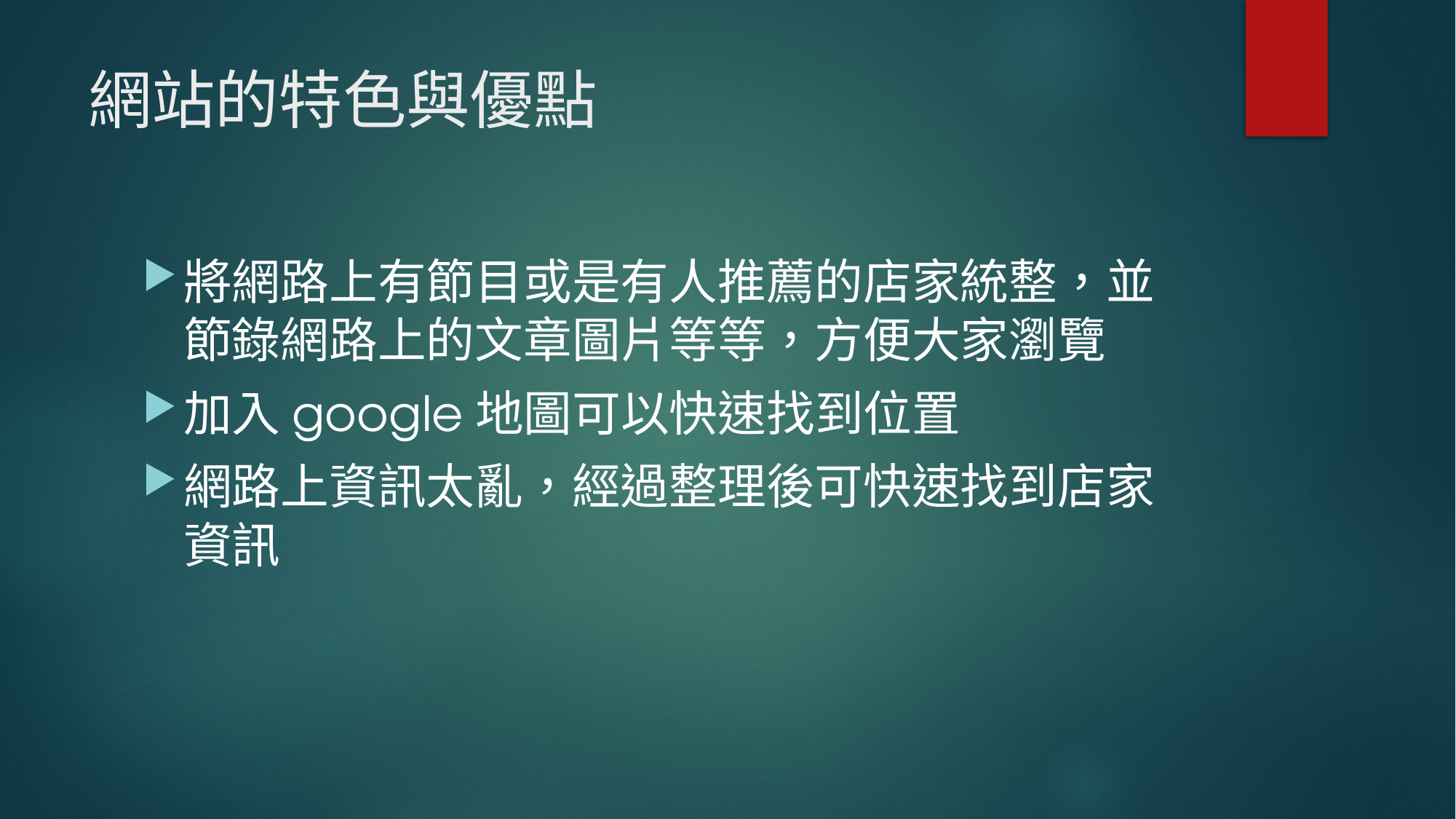

# 網站的特色與優點
將網路上有節目或是有人推薦的店家統整，並節錄網路上的文章圖片等等，方便大家瀏覽
加入google地圖可以快速找到位置
網路上資訊太亂，經過整理後可快速找到店家資訊